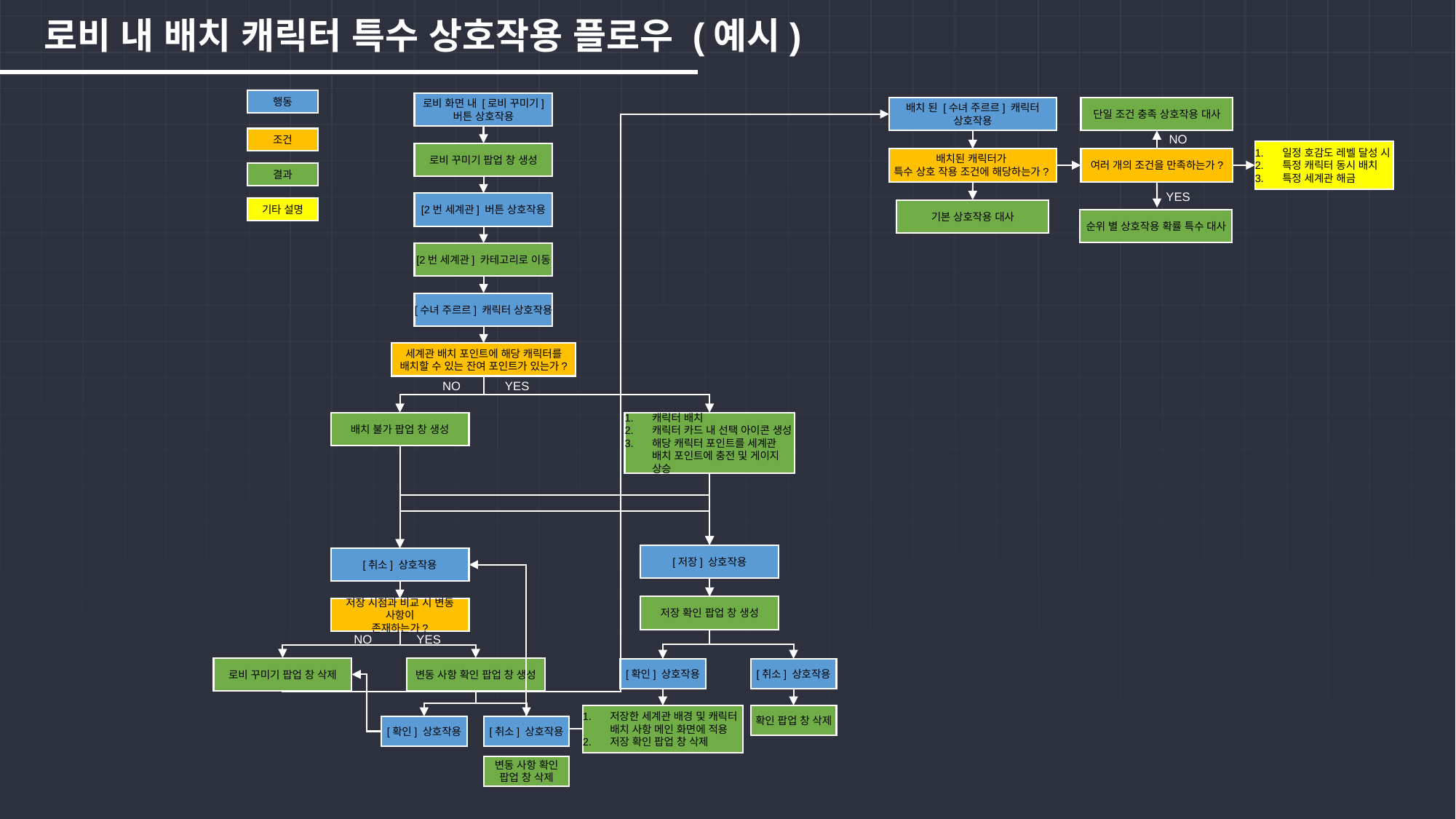

로비 내 배치 캐릭터 특수 상호작용 플로우 (예시)
행동
로비 화면 내 [로비 꾸미기]
버튼 상호작용
배치 된 [수녀 주르르] 캐릭터 상호작용
단일 조건 충족 상호작용 대사
조건
NO
일정 호감도 레벨 달성 시
특정 캐릭터 동시 배치
특정 세계관 해금
로비 꾸미기 팝업 창 생성
배치된 캐릭터가
특수 상호 작용 조건에 해당하는가?
여러 개의 조건을 만족하는가?
결과
YES
[2번 세계관] 버튼 상호작용
기타 설명
기본 상호작용 대사
순위 별 상호작용 확률 특수 대사
[2번 세계관] 카테고리로 이동
[수녀 주르르] 캐릭터 상호작용
세계관 배치 포인트에 해당 캐릭터를
배치할 수 있는 잔여 포인트가 있는가?
NO
YES
배치 불가 팝업 창 생성
캐릭터 배치
캐릭터 카드 내 선택 아이콘 생성
해당 캐릭터 포인트를 세계관 배치 포인트에 충전 및 게이지 상승
[저장] 상호작용
[취소] 상호작용
저장 확인 팝업 창 생성
저장 시점과 비교 시 변동 사항이
존재하는가?
NO
YES
로비 꾸미기 팝업 창 삭제
변동 사항 확인 팝업 창 생성
[확인] 상호작용
[취소] 상호작용
저장한 세계관 배경 및 캐릭터
배치 사항 메인 화면에 적용
저장 확인 팝업 창 삭제
확인 팝업 창 삭제
[확인] 상호작용
[취소] 상호작용
변동 사항 확인
팝업 창 삭제